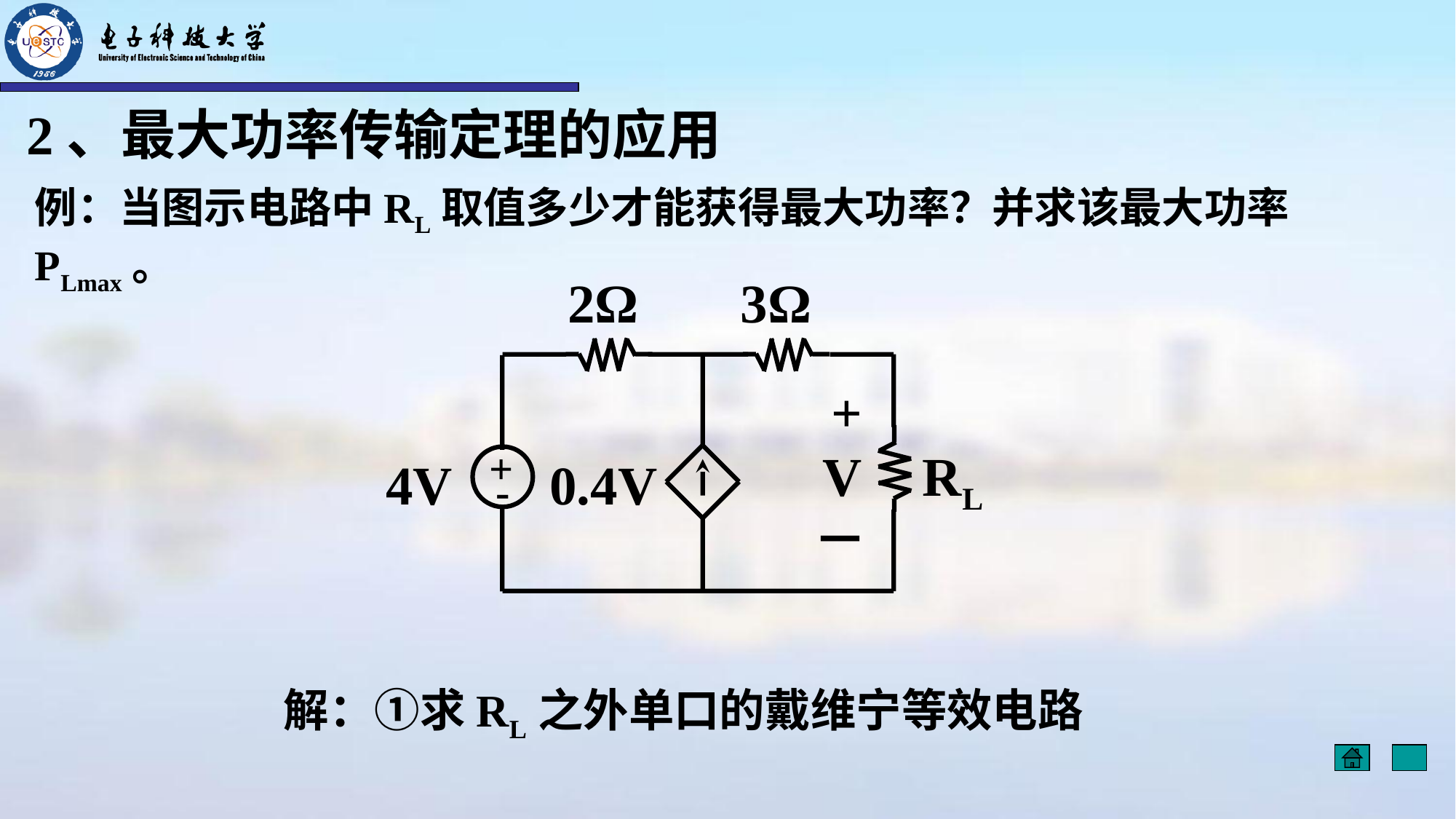

2、最大功率传输定理的应用
例：当图示电路中RL取值多少才能获得最大功率？并求该最大功率PLmax。
2Ω
3Ω

+
V
RL
4V
0.4V

－

+

-

解：①求RL之外单口的戴维宁等效电路